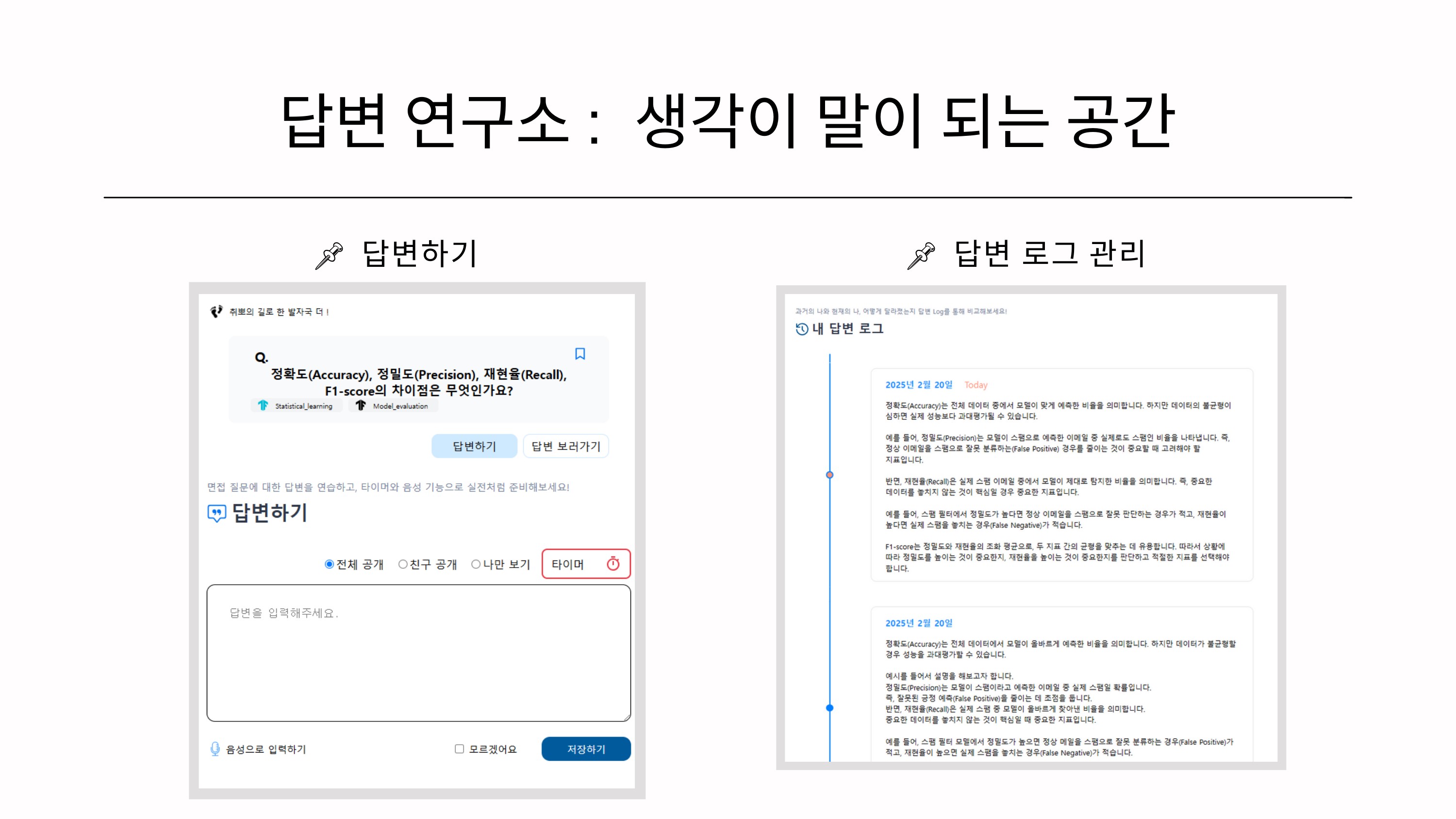

답변 연구소: 생각이 말이 되는 공간

📌 답변하기
📌 답변 로그 관리